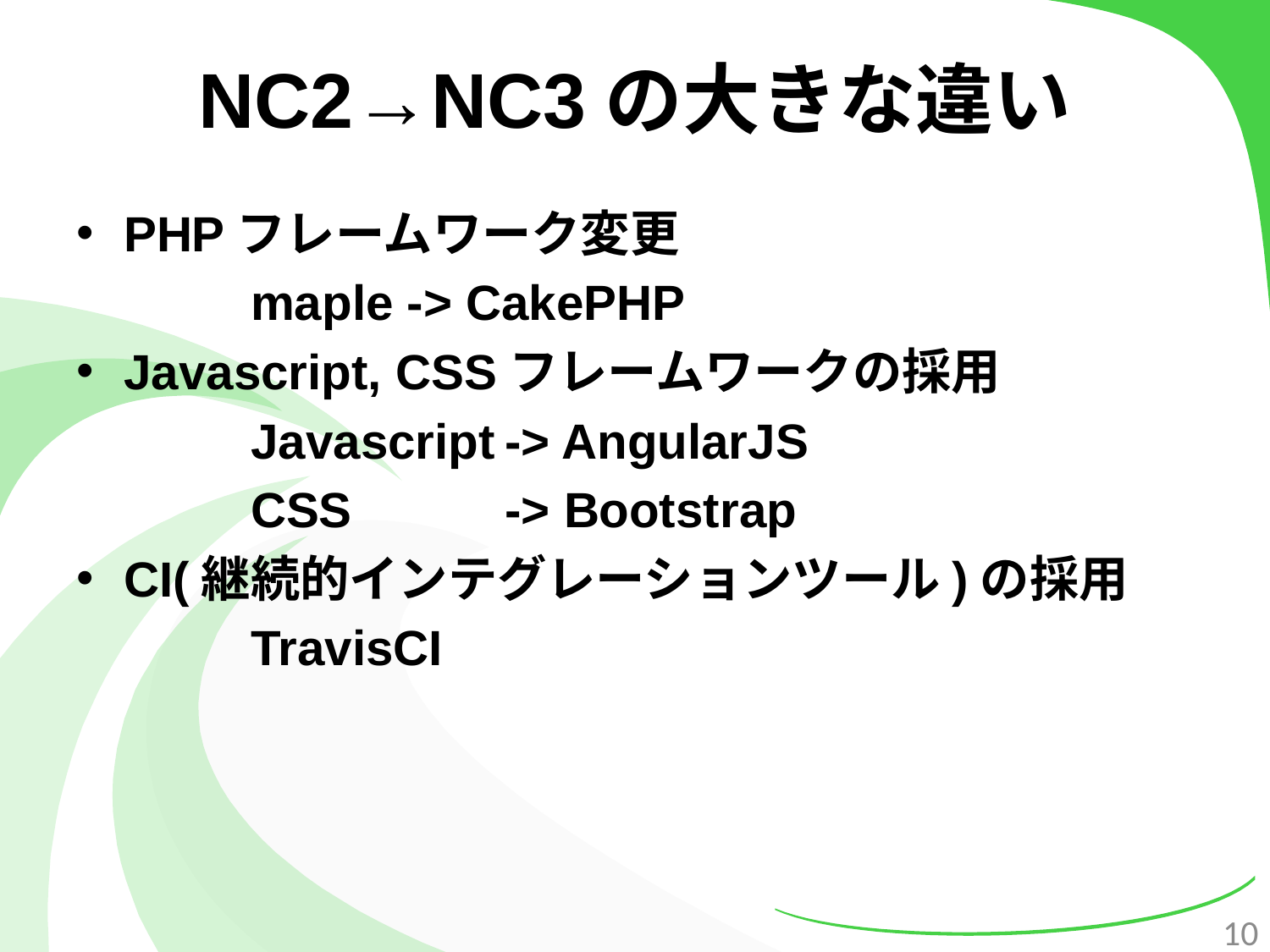

# NC2→NC3の大きな違い
PHPフレームワーク変更
		maple -> CakePHP
Javascript, CSSフレームワークの採用
		Javascript	-> AngularJS
		CSS		-> Bootstrap
CI(継続的インテグレーションツール)の採用
		TravisCI

10